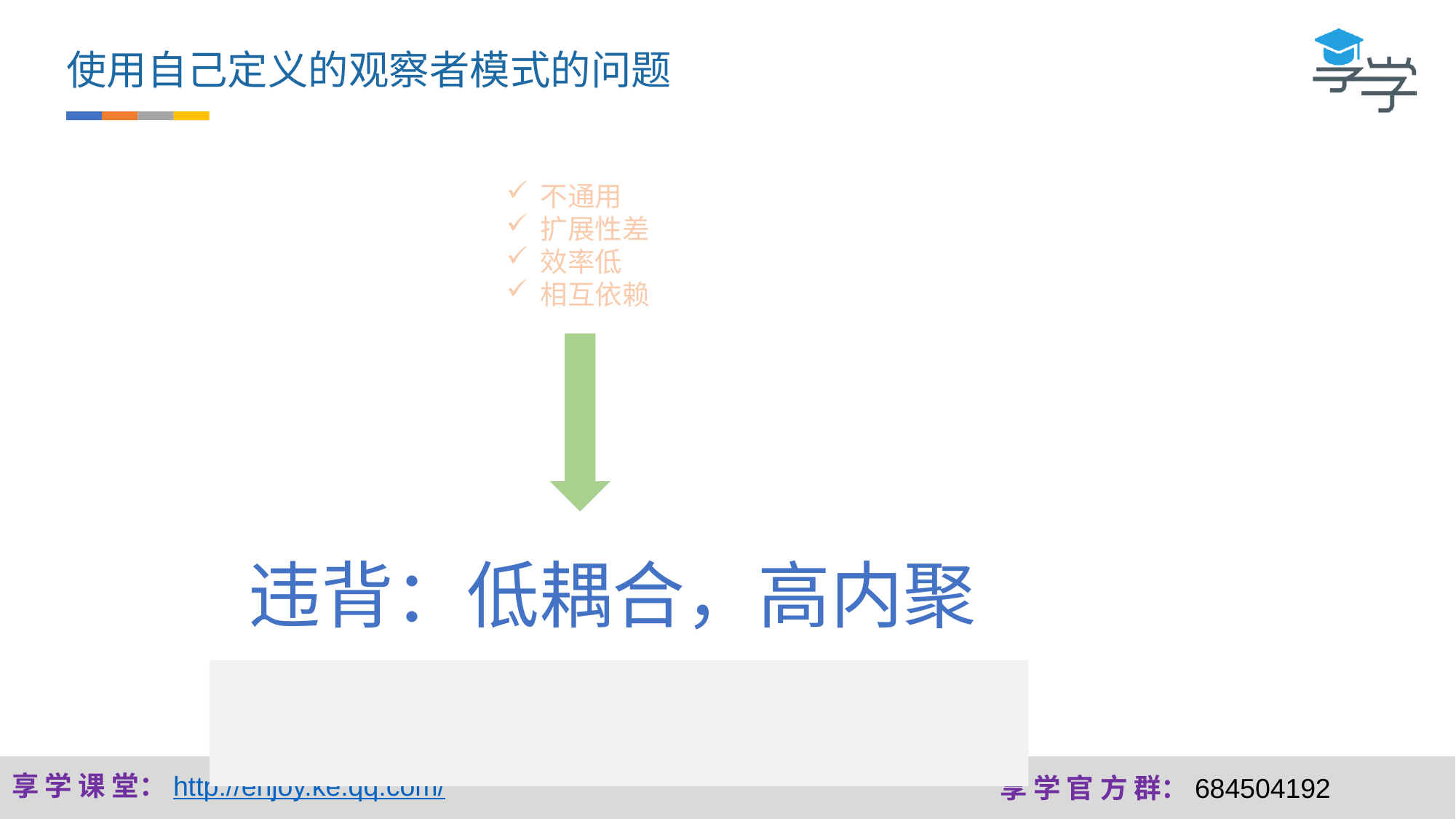

使用自己定义的观察者模式的问题

不通用
扩展性差
效率低
相互依赖

违背：低耦合，高内聚